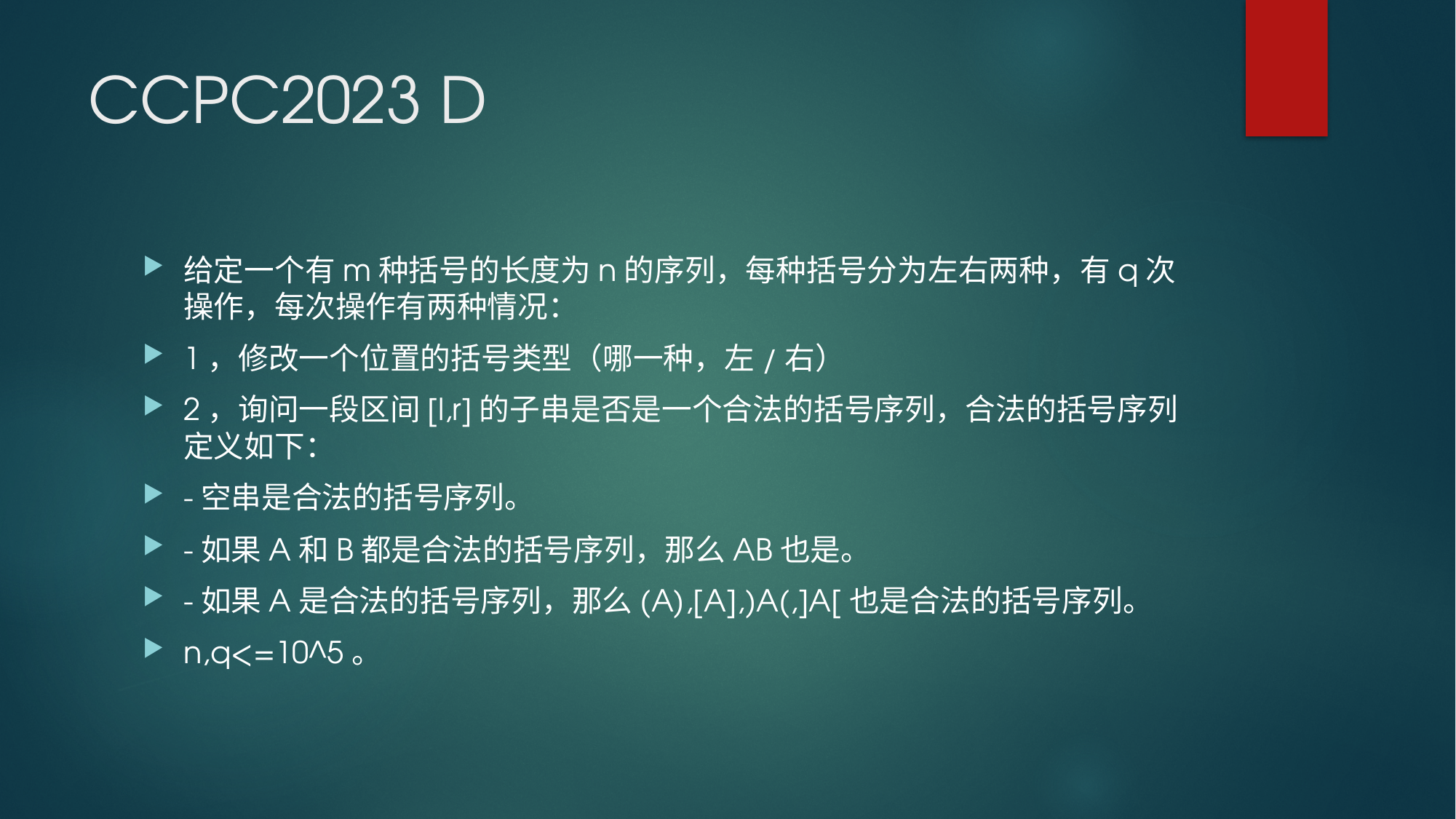

# CCPC2023 D
给定一个有m种括号的长度为n的序列，每种括号分为左右两种，有q次操作，每次操作有两种情况：
1，修改一个位置的括号类型（哪一种，左/右）
2，询问一段区间[l,r]的子串是否是一个合法的括号序列，合法的括号序列定义如下：
-空串是合法的括号序列。
-如果A和B都是合法的括号序列，那么AB也是。
-如果A是合法的括号序列，那么(A),[A],)A(,]A[也是合法的括号序列。
n,q<=10^5。